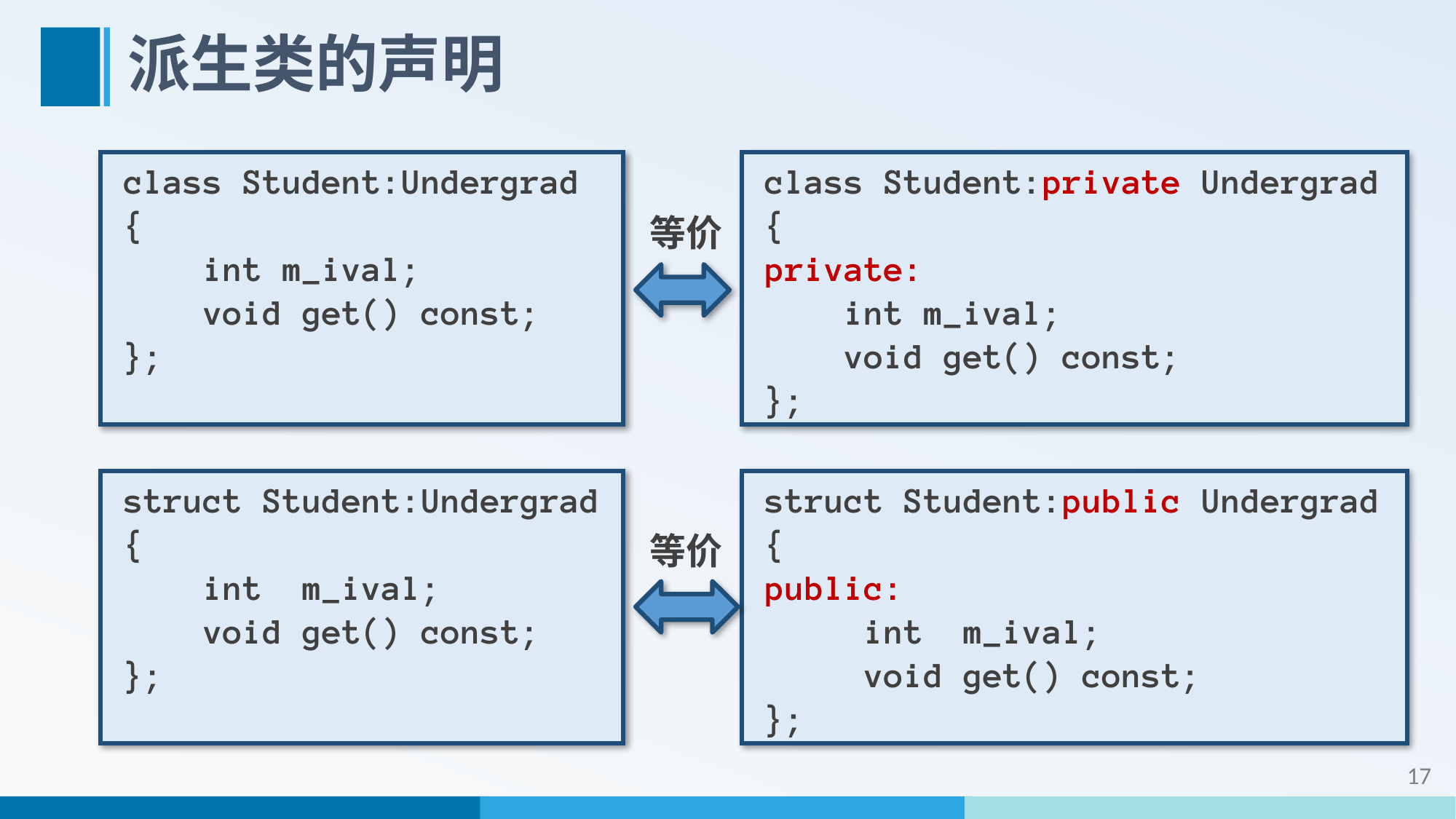

# 派生类的声明
class Student:Undergrad
{
    int m_ival;
    void get() const;
};
class Student:private Undergrad
{
private:
    int m_ival;
    void get() const;
};
等价

struct Student:Undergrad
{
    int  m_ival;
    void get() const;
};
struct Student:public Undergrad
{
public:
     int  m_ival;
     void get() const;
};
等价